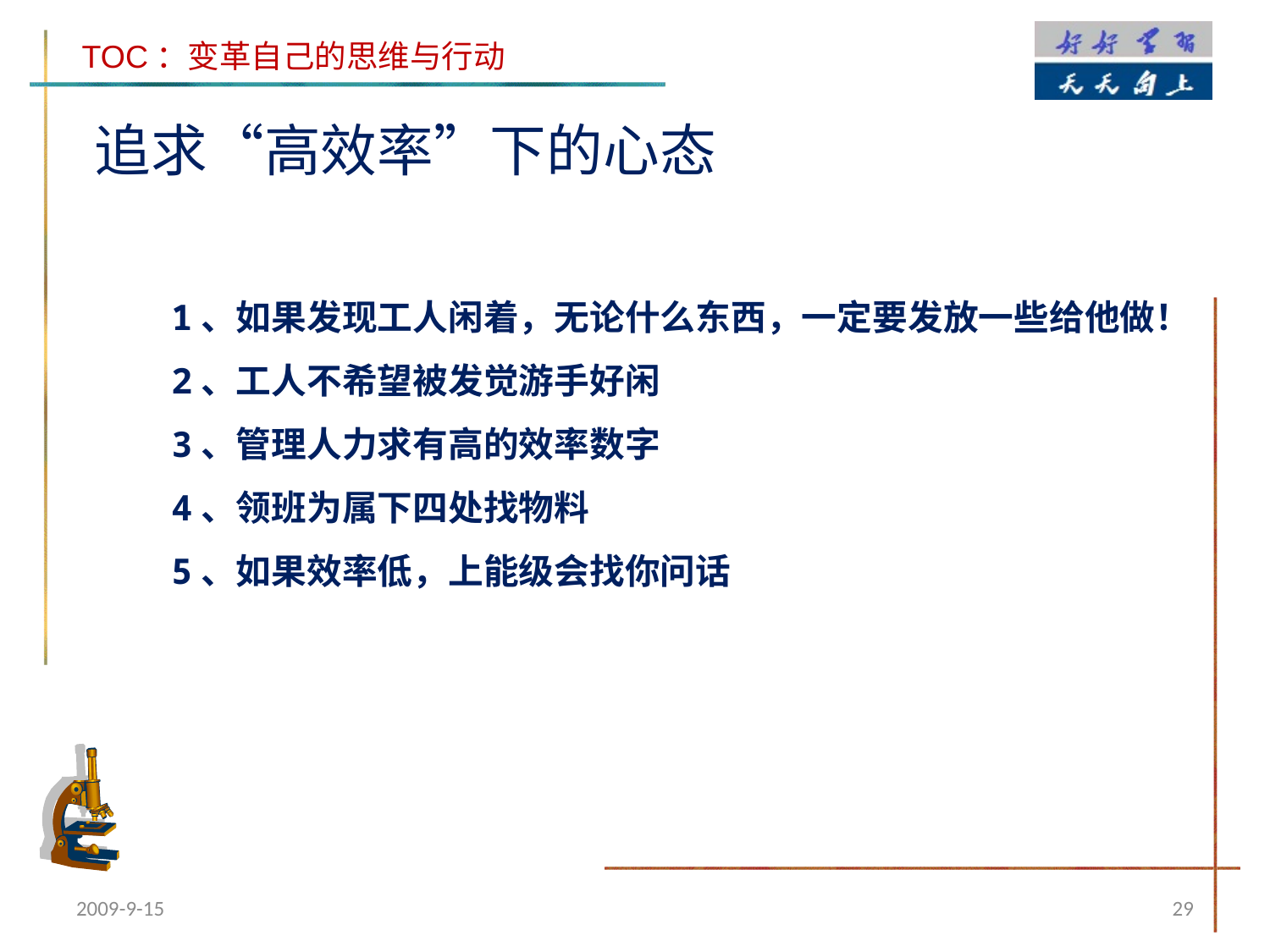

追求“高效率”下的心态
1、如果发现工人闲着，无论什么东西，一定要发放一些给他做！
2、工人不希望被发觉游手好闲
3、管理人力求有高的效率数字
4、领班为属下四处找物料
5、如果效率低，上能级会找你问话
2009-9-15
29